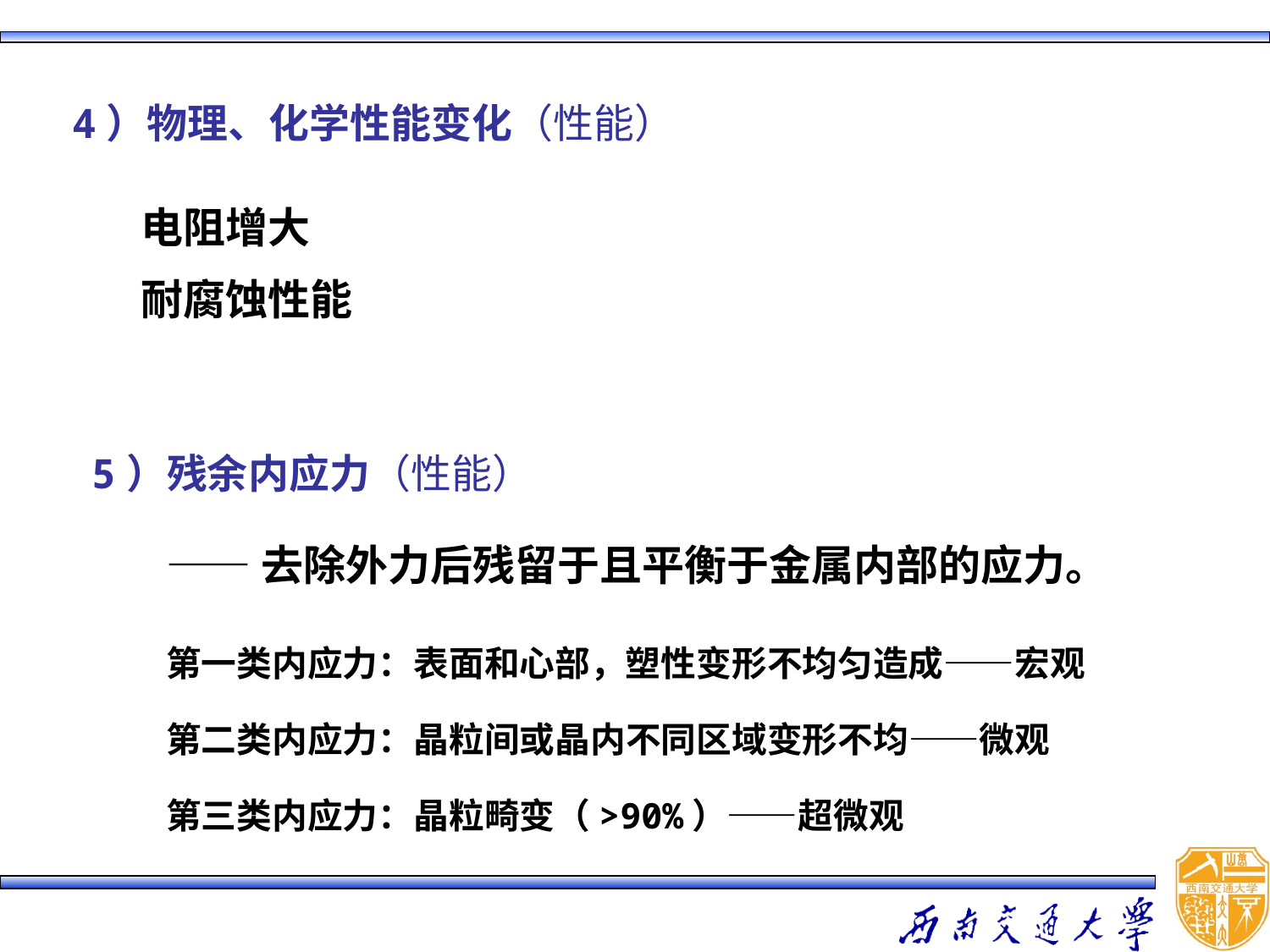

4）物理、化学性能变化（性能）
电阻增大
耐腐蚀性能
5）残余内应力（性能）
——去除外力后残留于且平衡于金属内部的应力。
第一类内应力：表面和心部，塑性变形不均匀造成——宏观
第二类内应力：晶粒间或晶内不同区域变形不均——微观
第三类内应力：晶粒畸变（>90%）——超微观